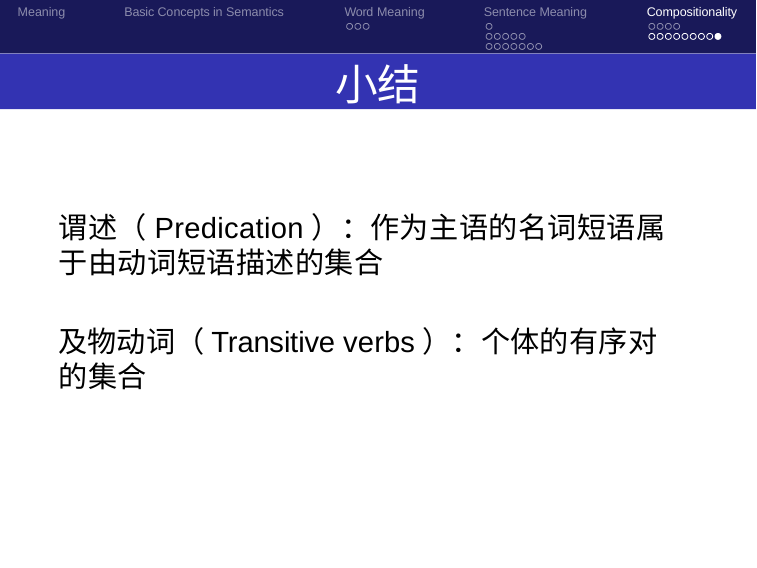

Meaning
Basic Concepts in Semantics
Word Meaning
Sentence Meaning
Compositionality

小结
谓述（Predication）：作为主语的名词短语属于由动词短语描述的集合

及物动词（Transitive verbs）：个体的有序对的集合